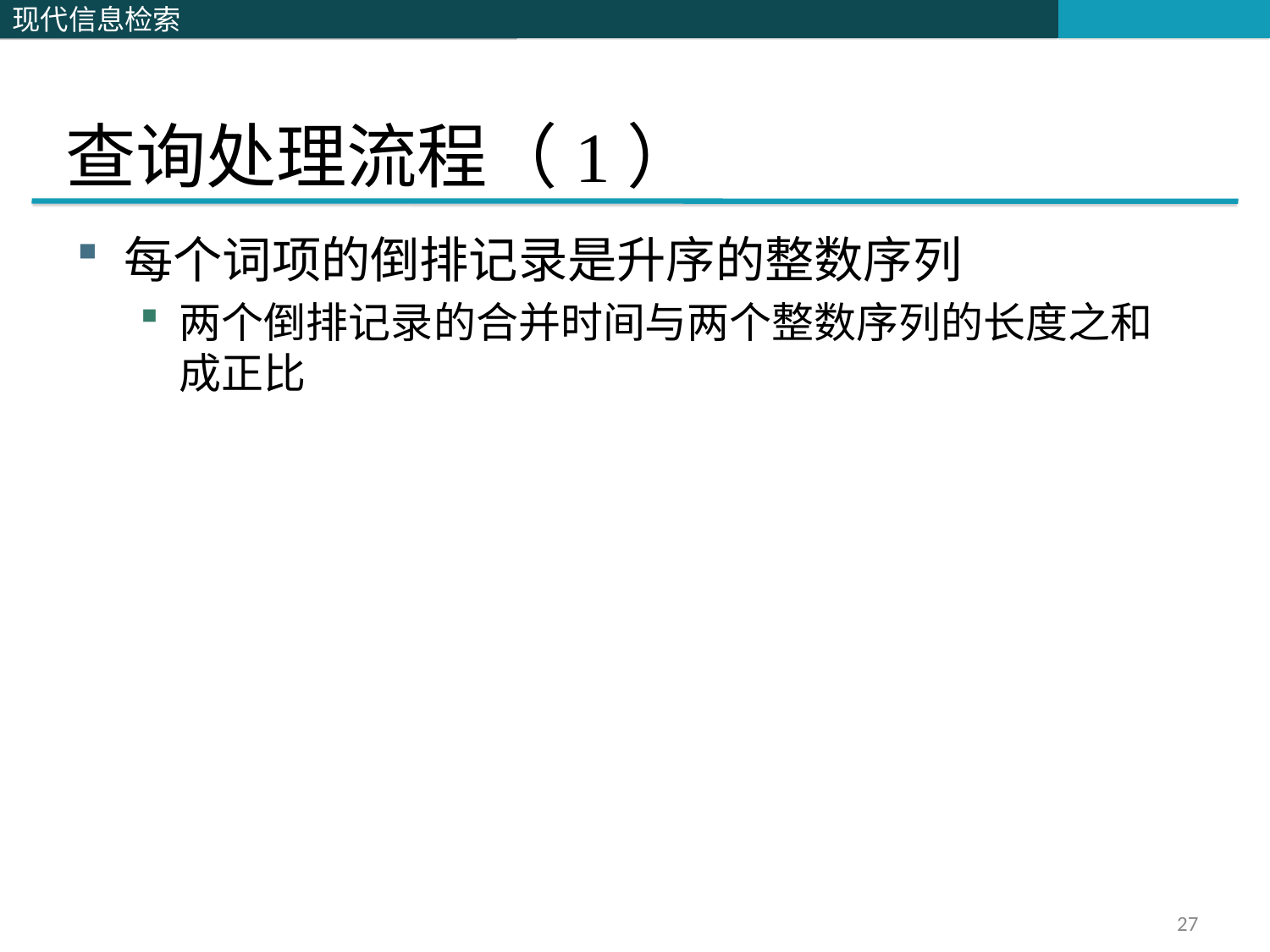

# 查询处理流程（1）
每个词项的倒排记录是升序的整数序列
两个倒排记录的合并时间与两个整数序列的长度之和成正比

27